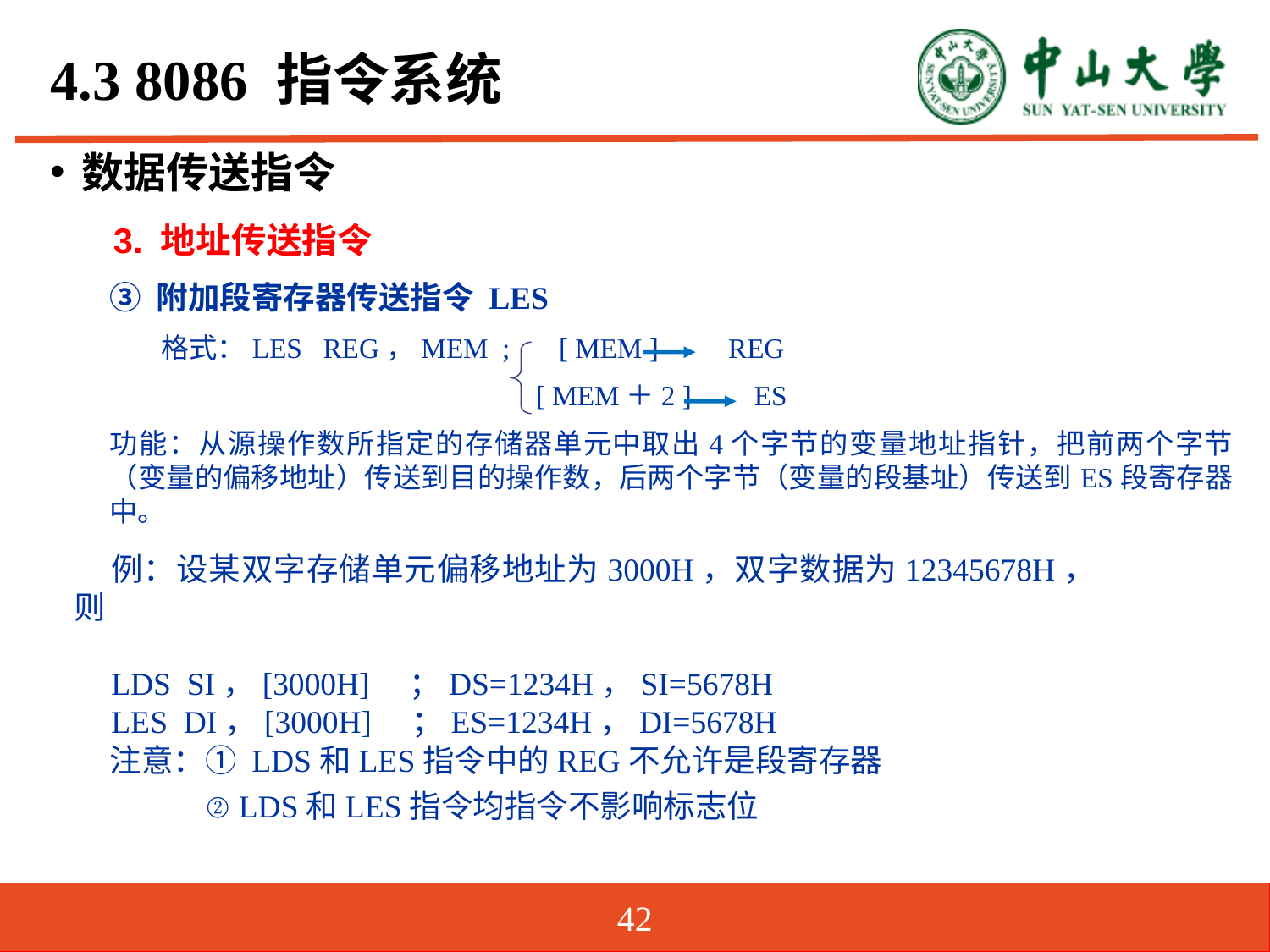

# 4.3 8086 指令系统
数据传送指令
3. 地址传送指令

③ 附加段寄存器传送指令 LES
       格式：LES   REG，MEM  ;       [ MEM ]          REG
                                                             [ MEM＋2 ]         ES
功能：从源操作数所指定的存储器单元中取出4个字节的变量地址指针，把前两个字节（变量的偏移地址）传送到目的操作数，后两个字节（变量的段基址）传送到ES段寄存器中。

例：设某双字存储单元偏移地址为3000H，双字数据为12345678H，则

LDS  SI，[3000H]    ；DS=1234H，SI=5678H
LES  DI，[3000H]    ；ES=1234H，DI=5678H
注意：① LDS和LES指令中的REG不允许是段寄存器
            ② LDS和LES指令均指令不影响标志位
42